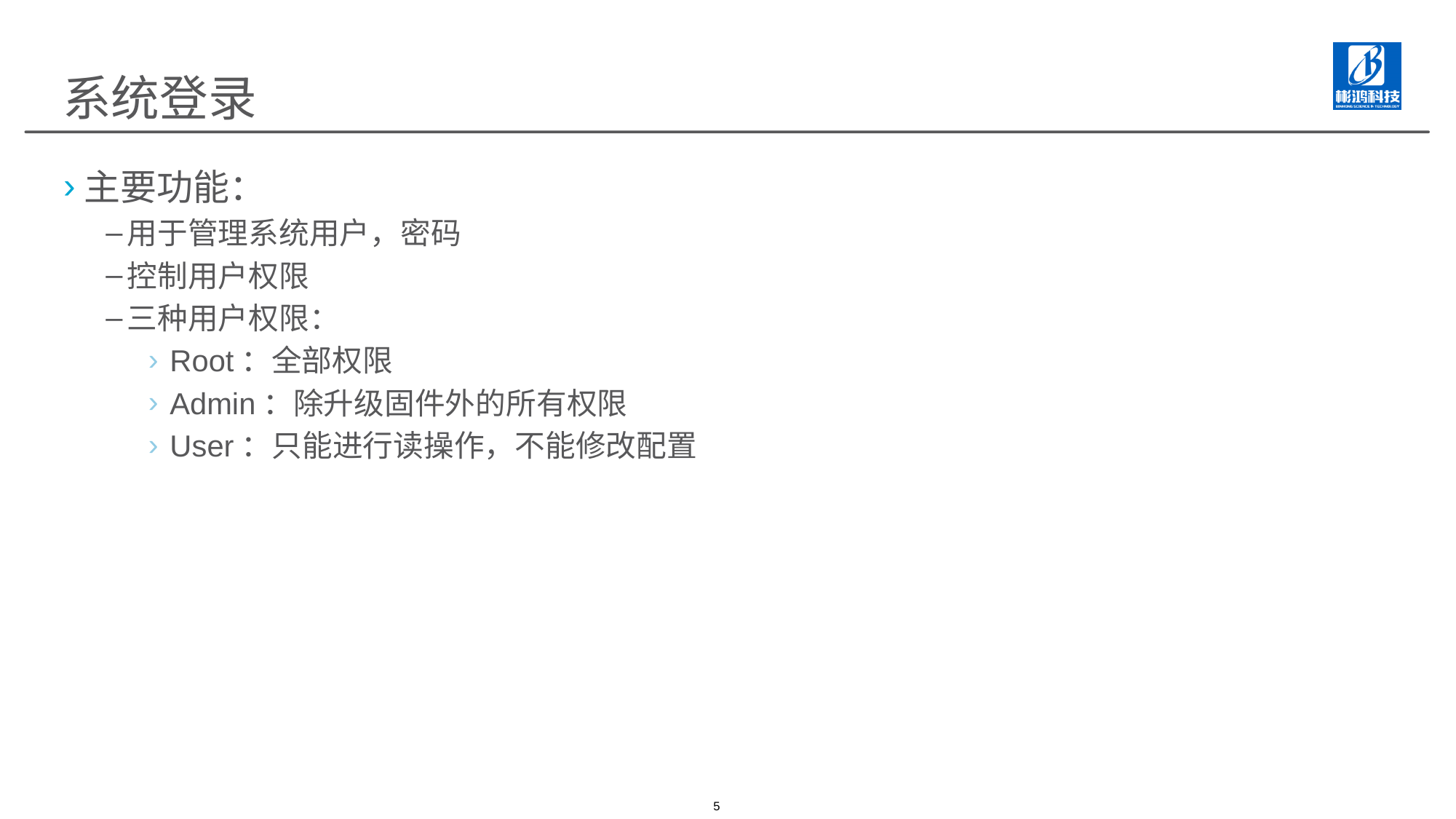

# 系统登录
主要功能：
用于管理系统用户，密码
控制用户权限
三种用户权限：
Root：全部权限
Admin：除升级固件外的所有权限
User：只能进行读操作，不能修改配置